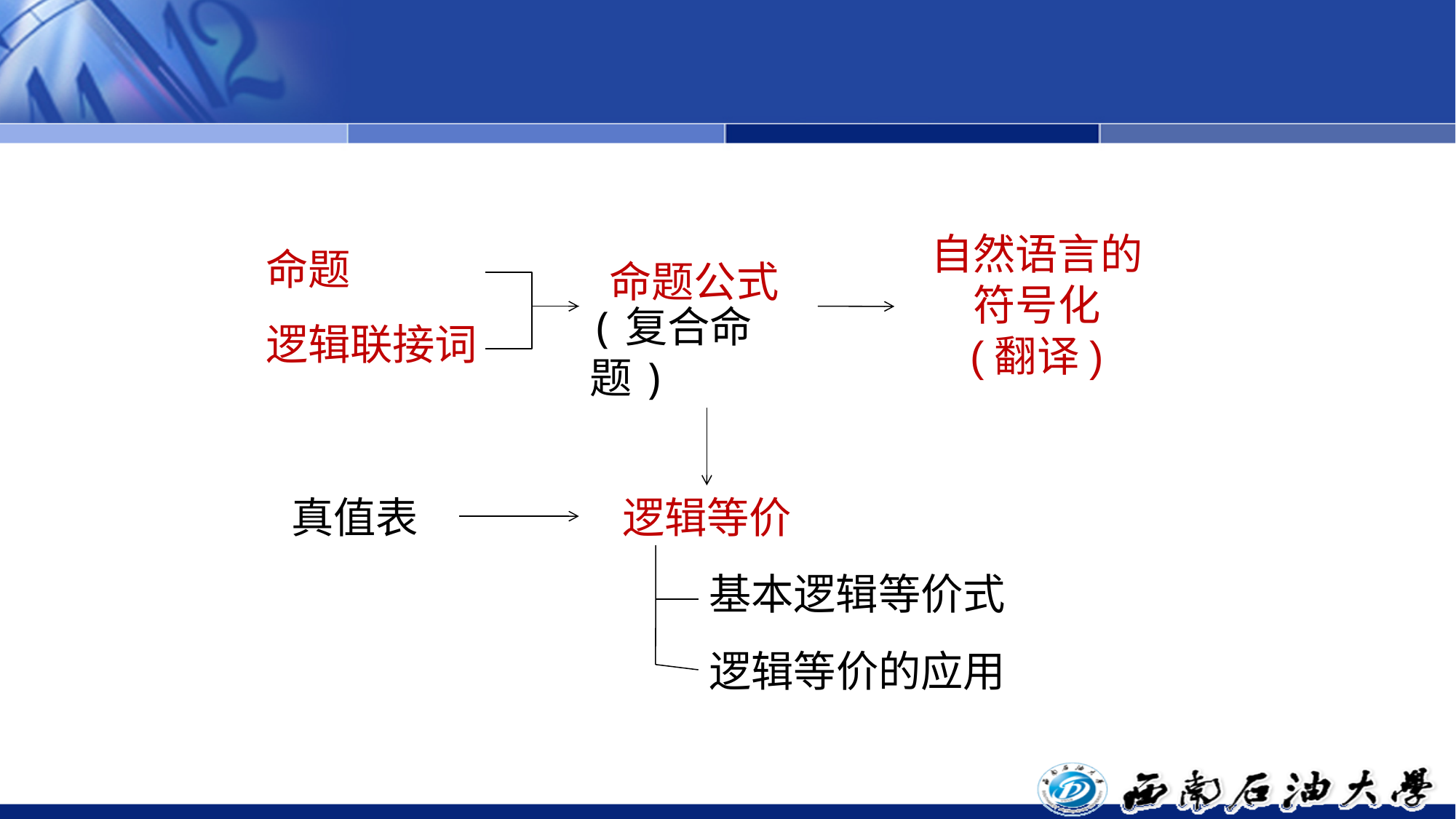

#
自然语言的
符号化
(翻译)
命题
命题公式
(复合命题)
逻辑联接词
真值表
逻辑等价
基本逻辑等价式
逻辑等价的应用